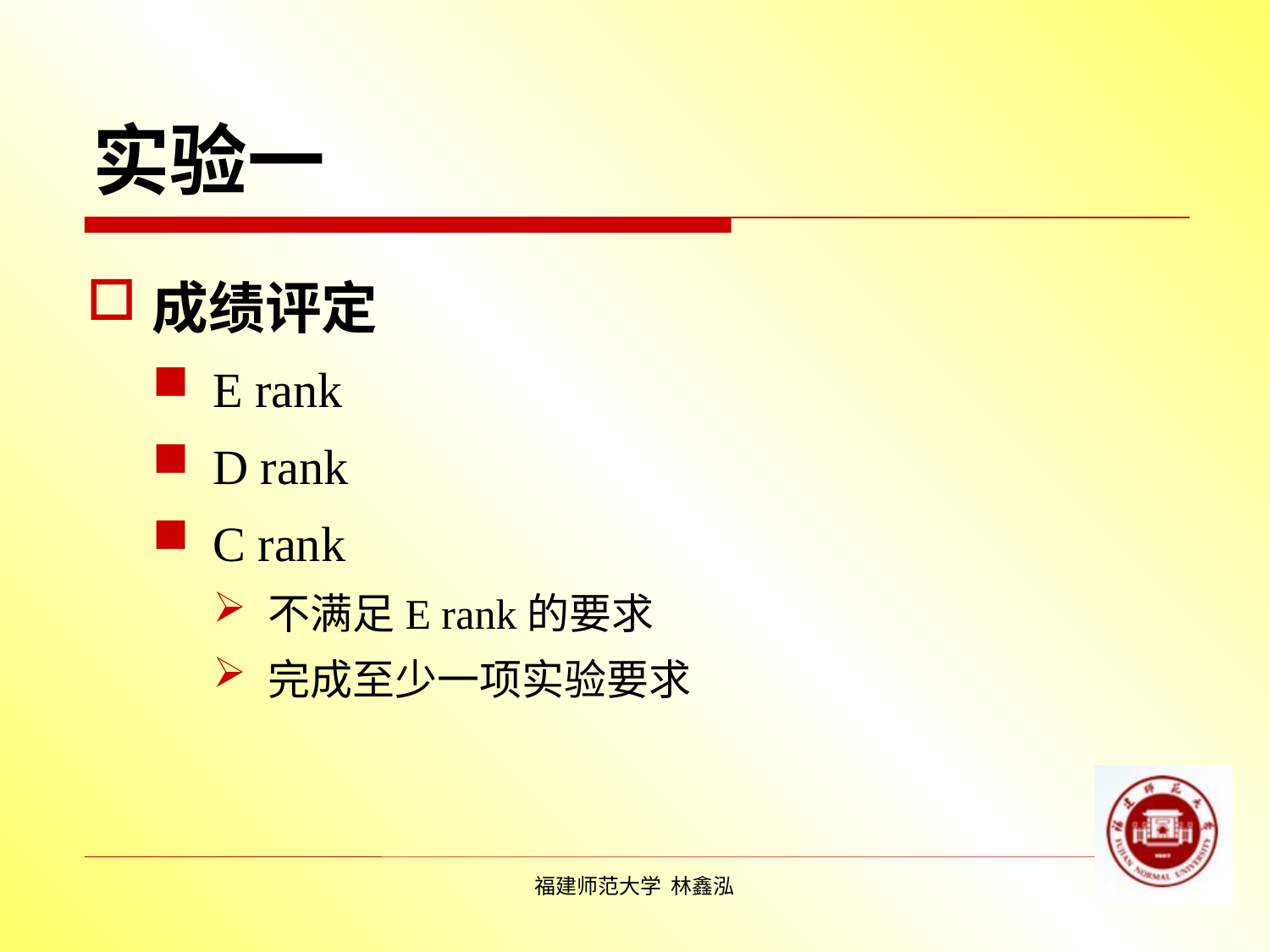

# 实验一
成绩评定
E rank
D rank
C rank
不满足E rank的要求
完成至少一项实验要求
福建师范大学  林鑫泓